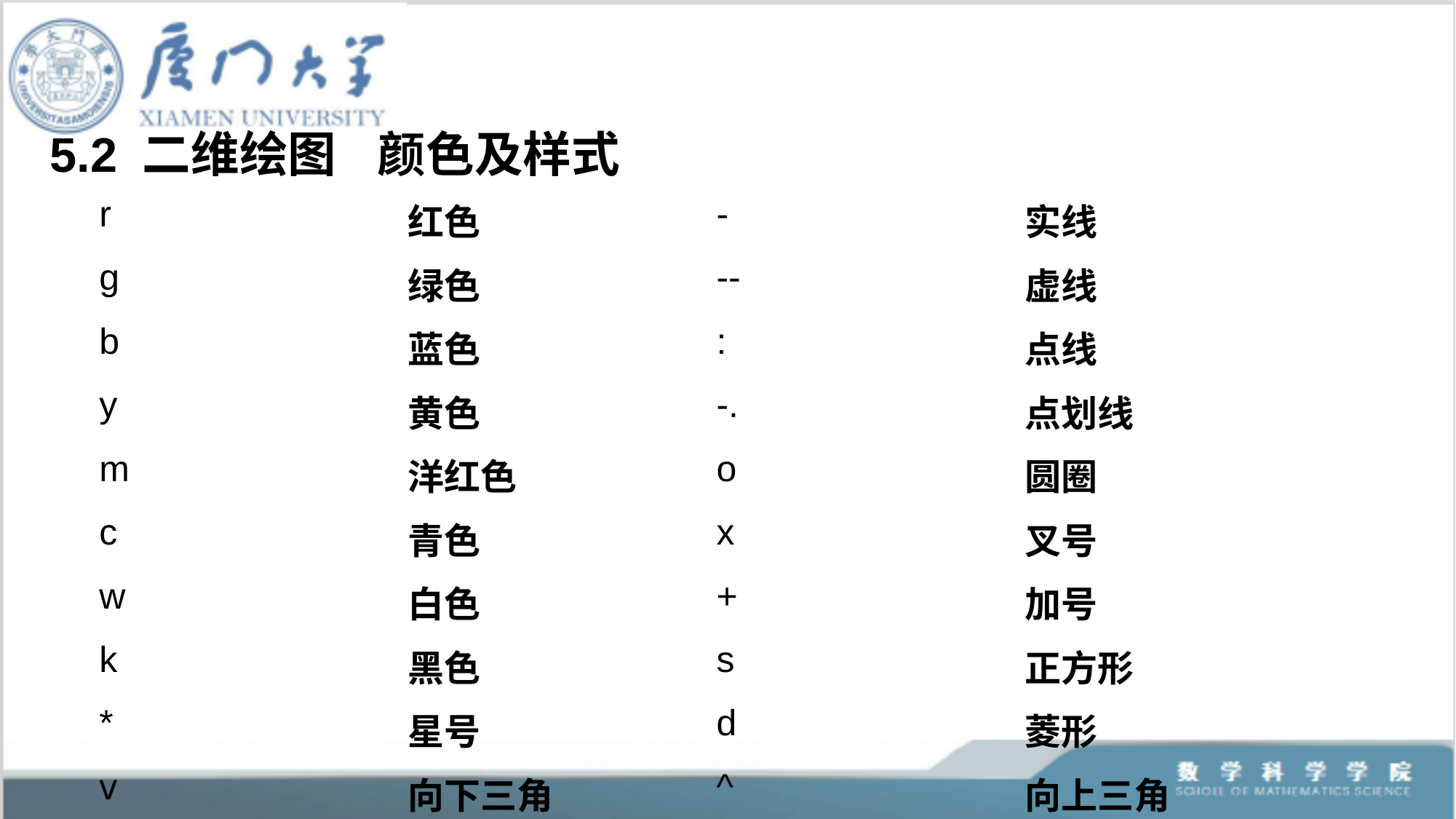

5.2 二维绘图	颜色及样式
| r | 红色 | - | 实线 |
| --- | --- | --- | --- |
| g | 绿色 | -- | 虚线 |
| b | 蓝色 | : | 点线 |
| y | 黄色 | -. | 点划线 |
| m | 洋红色 | o | 圆圈 |
| c | 青色 | x | 叉号 |
| w | 白色 | + | 加号 |
| k | 黑色 | s | 正方形 |
| \* | 星号 | d | 菱形 |
| v | 向下三角 | ^ | 向上三角 |
| . | 点号 | h | 六角形 |